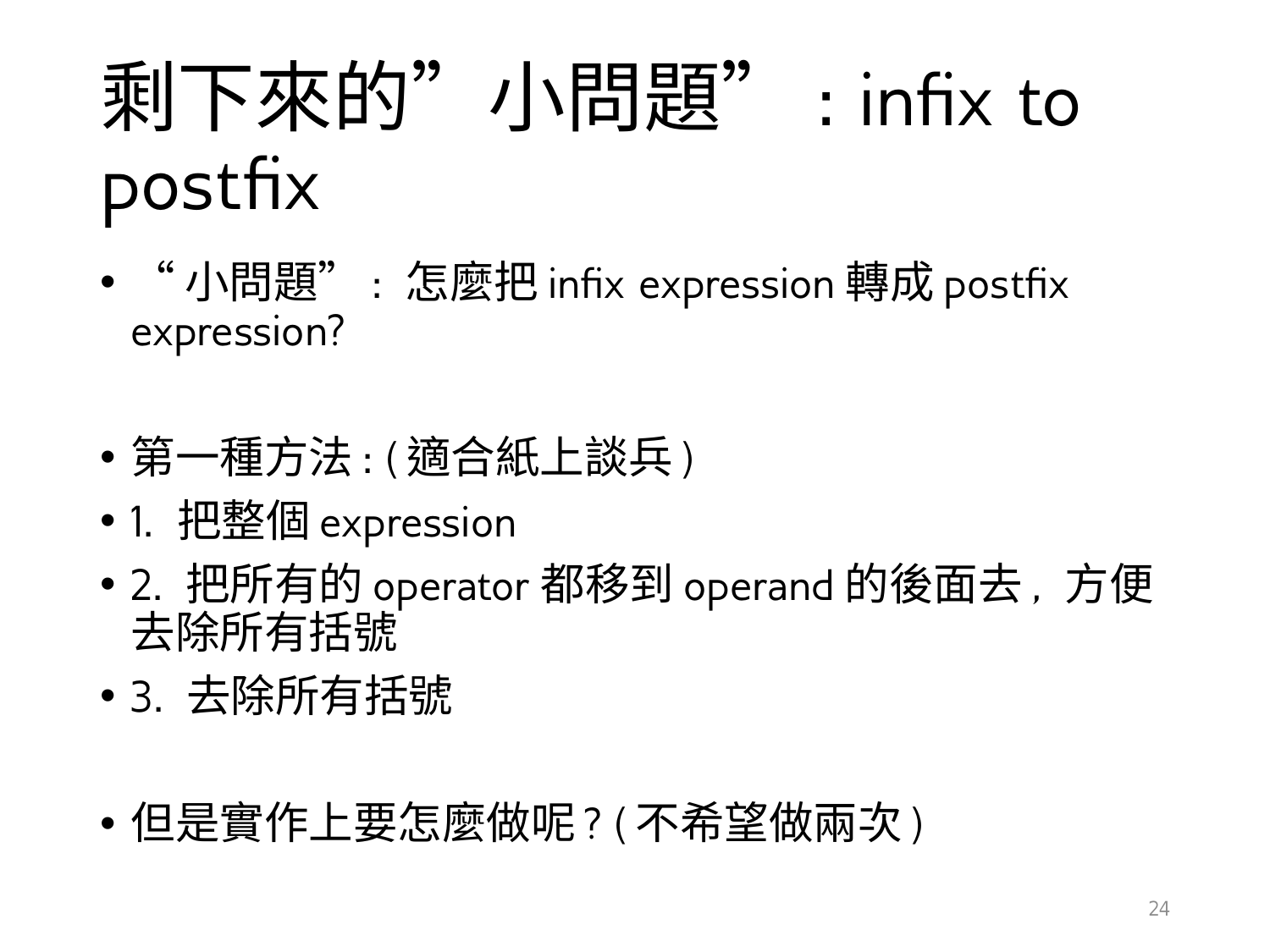

# 剩下來的”小問題”: infix to postfix
“小問題”: 怎麼把infix expression轉成postfix expression?

第一種方法: (適合紙上談兵)
1. 把整個expression
2. 把所有的operator都移到operand的後面去, 方便去除所有括號
3. 去除所有括號

但是實作上要怎麼做呢? (不希望做兩次)
24